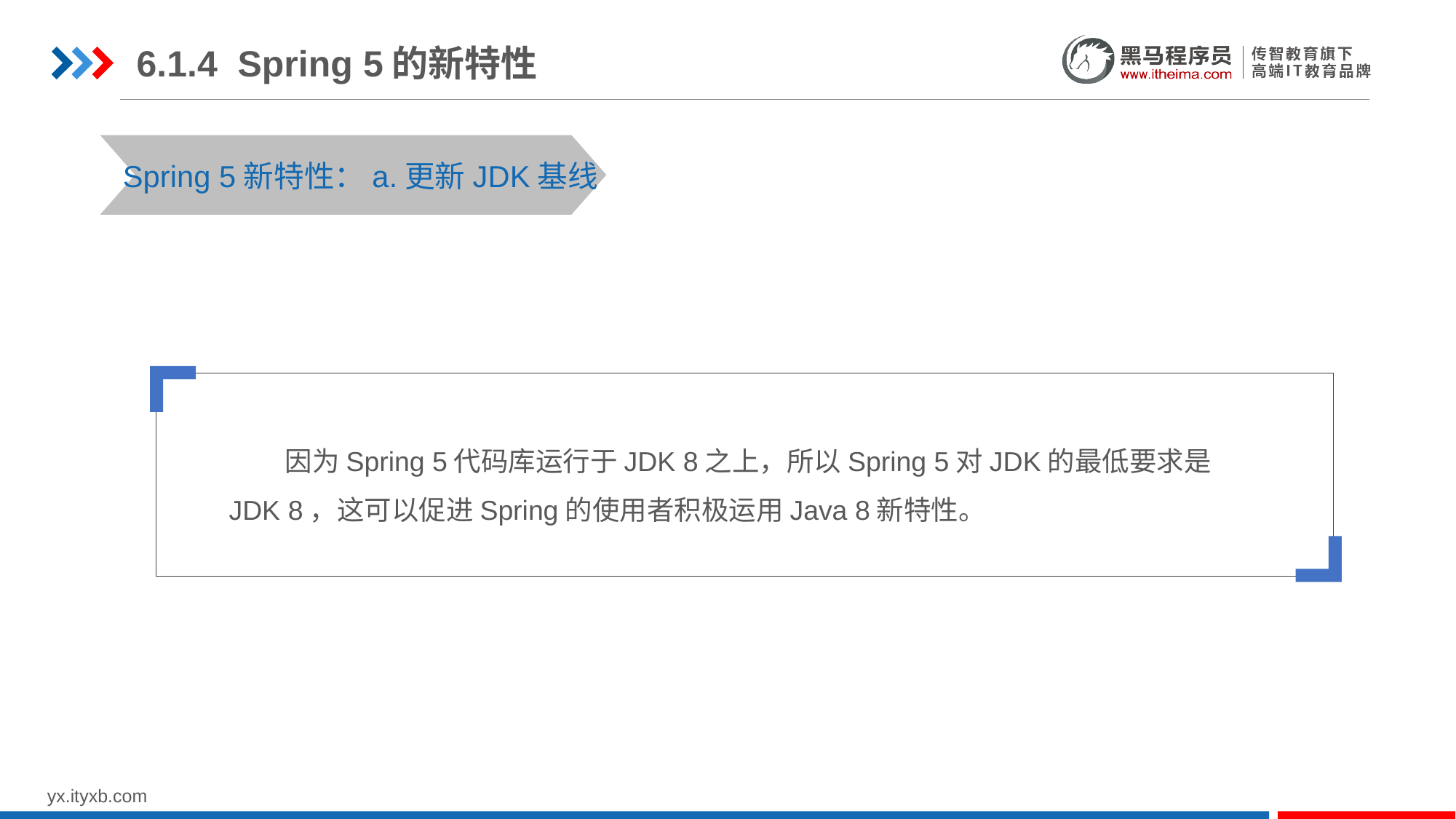

6.1.4  Spring 5的新特性

STEP  01
STEP  03
Spring 5新特性：a.更新JDK基线

        因为Spring 5代码库运行于JDK 8之上，所以Spring 5对JDK的最低要求是JDK 8，这可以促进Spring的使用者积极运用Java 8新特性。